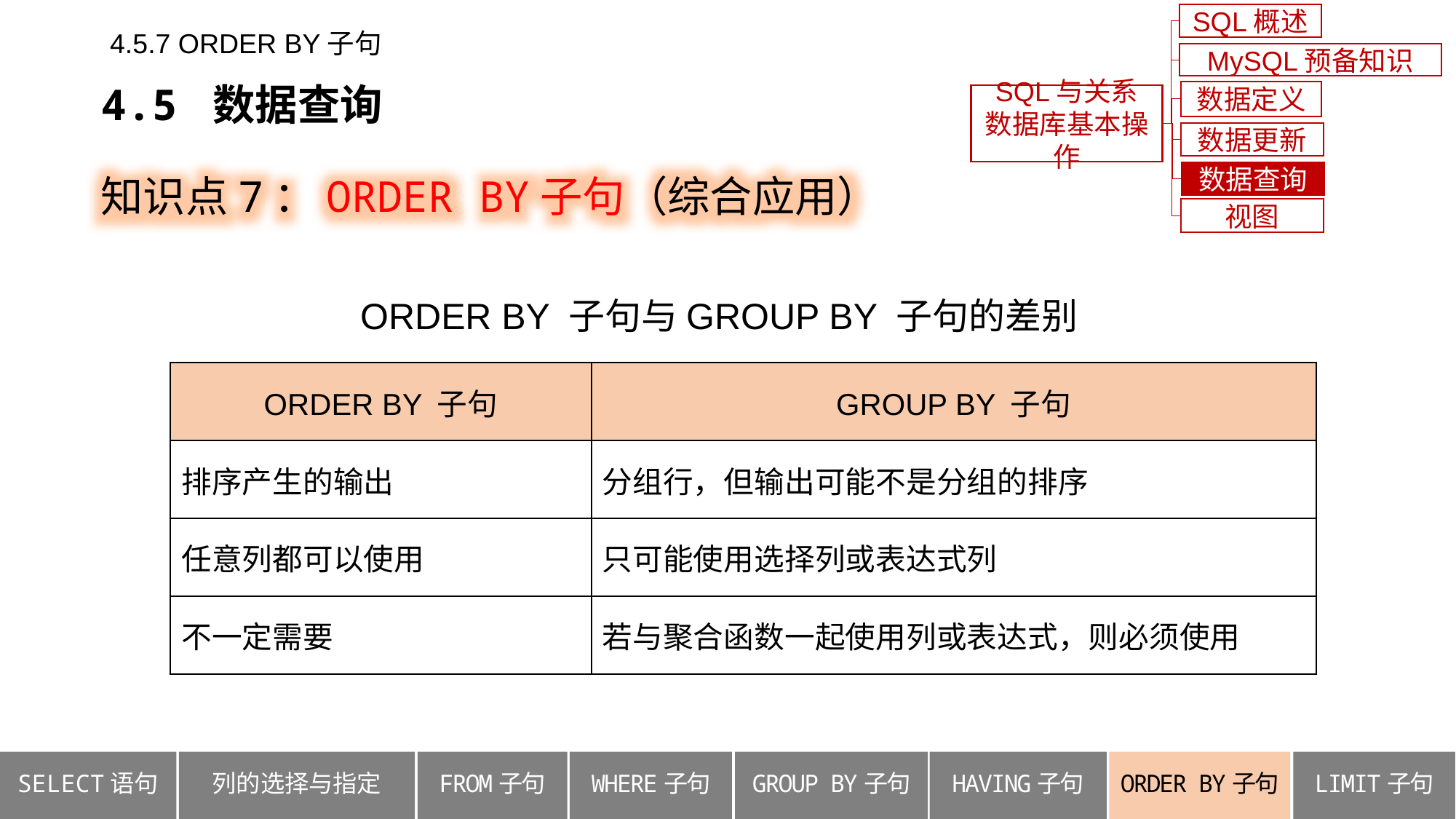

SQL概述
4.5.7 ORDER BY子句
MySQL预备知识
4.5 数据查询
数据定义
SQL与关系数据库基本操作
数据更新
知识点7：ORDER BY子句（综合应用）
数据查询
视图
ORDER BY 子句与GROUP BY 子句的差别
| ORDER BY 子句 | GROUP BY 子句 |
| --- | --- |
| 排序产生的输出 | 分组行，但输出可能不是分组的排序 |
| 任意列都可以使用 | 只可能使用选择列或表达式列 |
| 不一定需要 | 若与聚合函数一起使用列或表达式，则必须使用 |
列的选择与指定
ORDER BY子句
SELECT语句
FROM子句
WHERE子句
GROUP BY子句
HAVING子句
LIMIT子句